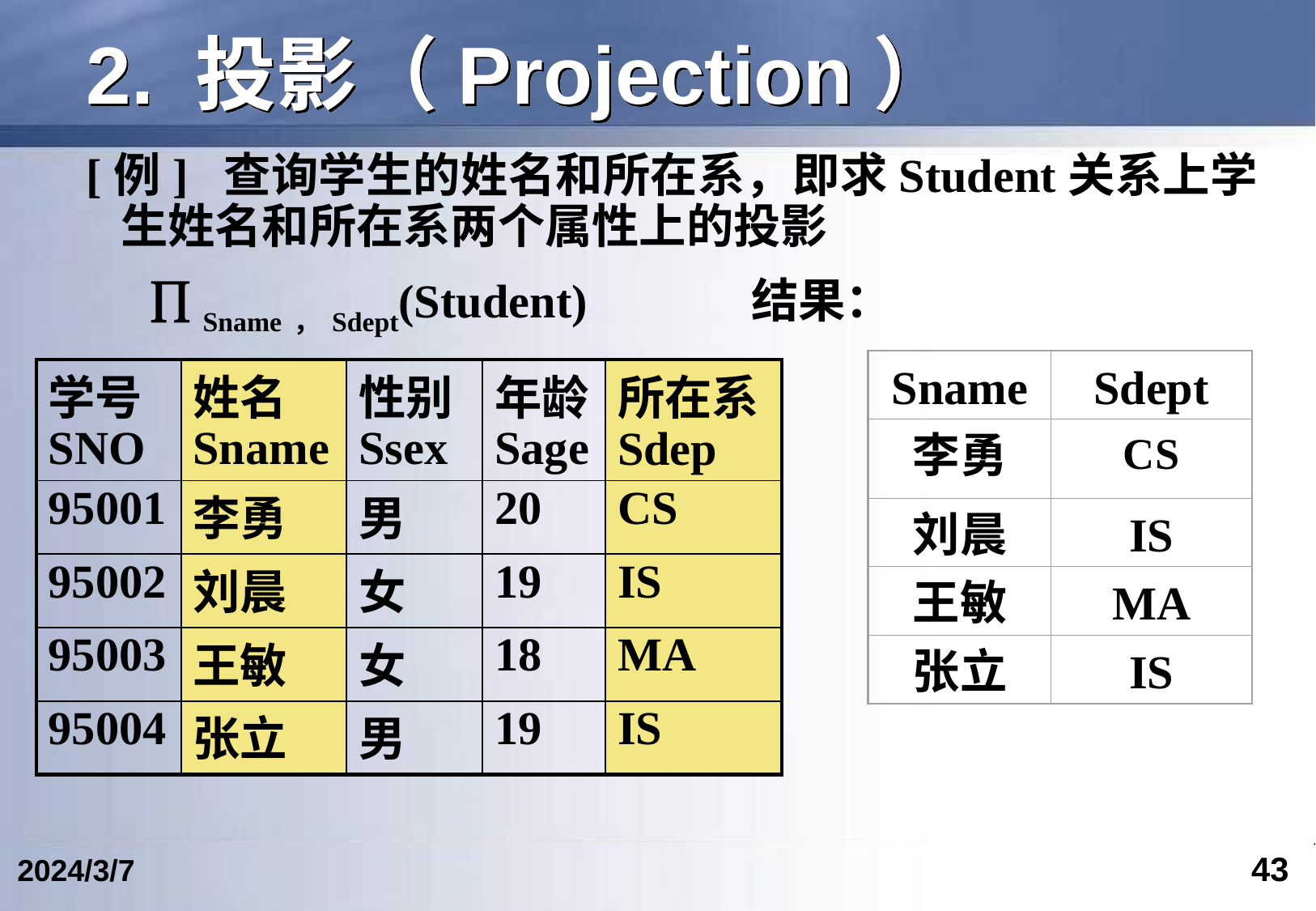

# 2. 投影（Projection）
[例]  查询学生的姓名和所在系，即求Student关系上学生姓名和所在系两个属性上的投影
 ∏ Sname，Sdept(Student)             结果：

Sname

Sdept

李勇

CS

刘晨

IS

王敏

MA

张立

IS

| 学号SNO | 姓名Sname | 性别Ssex | 年龄Sage | 所在系Sdep |
| --- | --- | --- | --- | --- |
| 95001 | 李勇 | 男 | 20 | CS |
| 95002 | 刘晨 | 女 | 19 | IS |
| 95003 | 王敏 | 女 | 18 | MA |
| 95004 | 张立 | 男 | 19 | IS |
43
2024/3/7